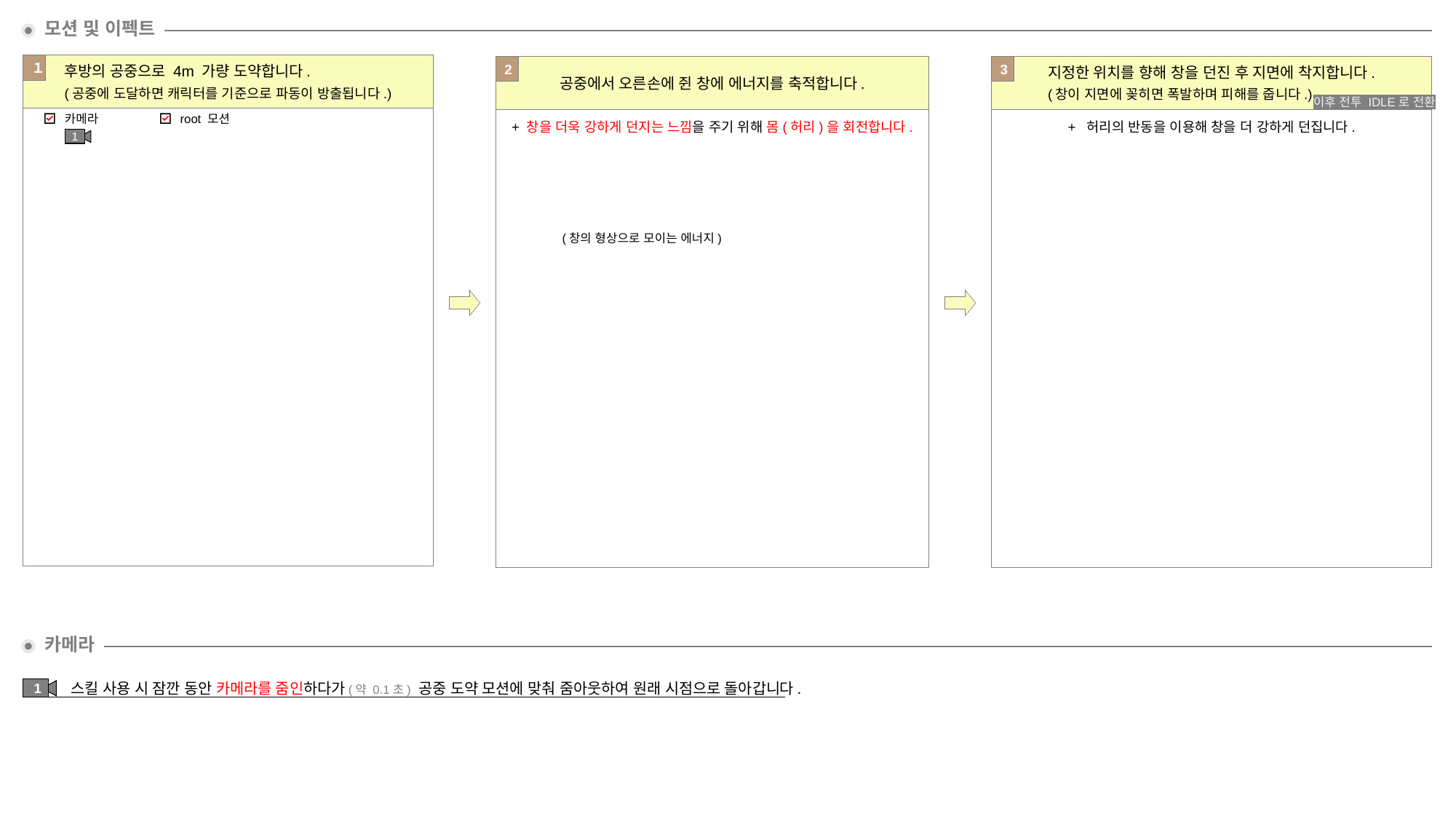

모션 및 이펙트

１
후방의 공중으로 4m 가량 도약합니다.
(공중에 도달하면 캐릭터를 기준으로 파동이 방출됩니다.)

2
공중에서 오른손에 쥔 창에 에너지를 축적합니다.

3
지정한 위치를 향해 창을 던진 후 지면에 착지합니다.
(창이 지면에 꽂히면 폭발하며 피해를 줍니다.)
이후 전투 IDLE로 전환
+ 창을 더욱 강하게 던지는 느낌을 주기 위해 몸(허리)을 회전합니다.
+  허리의 반동을 이용해 창을 더 강하게 던집니다.
카메라

1

root 모션

(창의 형상으로 모이는 에너지)

카메라

스킬 사용 시 잠깐 동안 카메라를 줌인하다가(약 0.1초) 공중 도약 모션에 맞춰 줌아웃하여 원래 시점으로 돌아갑니다.
1